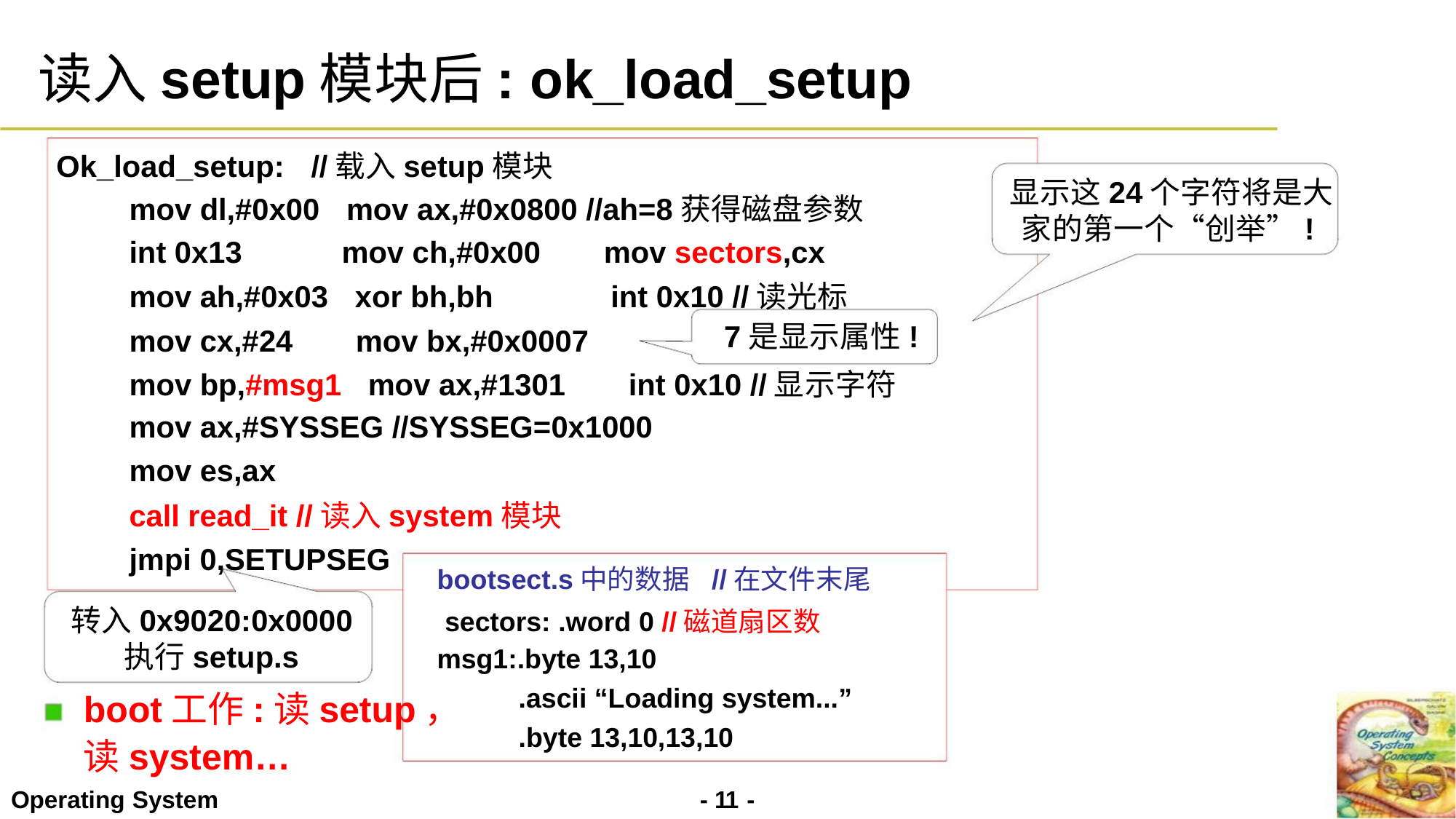

读入setup模块后: ok_load_setup

Ok_load_setup: //载入setup模块
显示这24个字符将是大
家的第一个“创举”!
mov dl,#0x00 mov ax,#0x0800 //ah=8获得磁盘参数
int 0x13 mov ch,#0x00 mov sectors,cx
mov ah,#0x03 xor bh,bh int 0x10 //读光标
7是显示属性!
mov cx,#24 mov bx,#0x0007
mov bp,#msg1 mov ax,#1301 int 0x10 //显示字符
mov ax,#SYSSEG //SYSSEG=0x1000
mov es,ax
call read_it //读入system模块
jmpi 0,SETUPSEG
bootsect.s中的数据 //在文件末尾
转入0x9020:0x0000 sectors: .word 0 //磁道扇区数
执行setup.s
msg1:.byte 13,10
.ascii “Loading system...”
boot工作:读setup，
读system…

.byte 13,10,13,10
- 11 -
Operating System